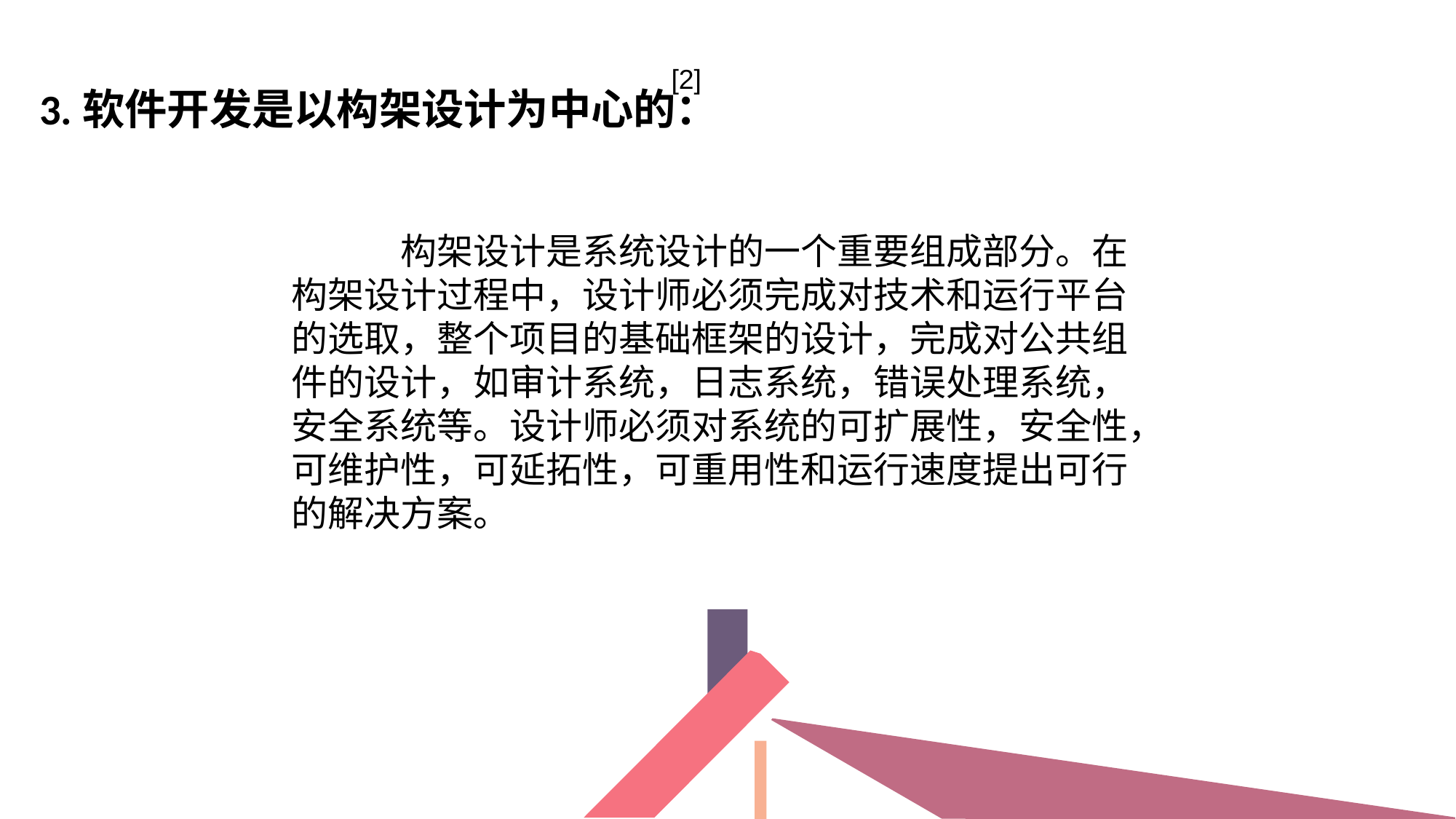

[2]
3.软件开发是以构架设计为中心的：
	构架设计是系统设计的一个重要组成部分。在构架设计过程中，设计师必须完成对技术和运行平台的选取，整个项目的基础框架的设计，完成对公共组件的设计，如审计系统，日志系统，错误处理系统，安全系统等。设计师必须对系统的可扩展性，安全性，可维护性，可延拓性，可重用性和运行速度提出可行的解决方案。